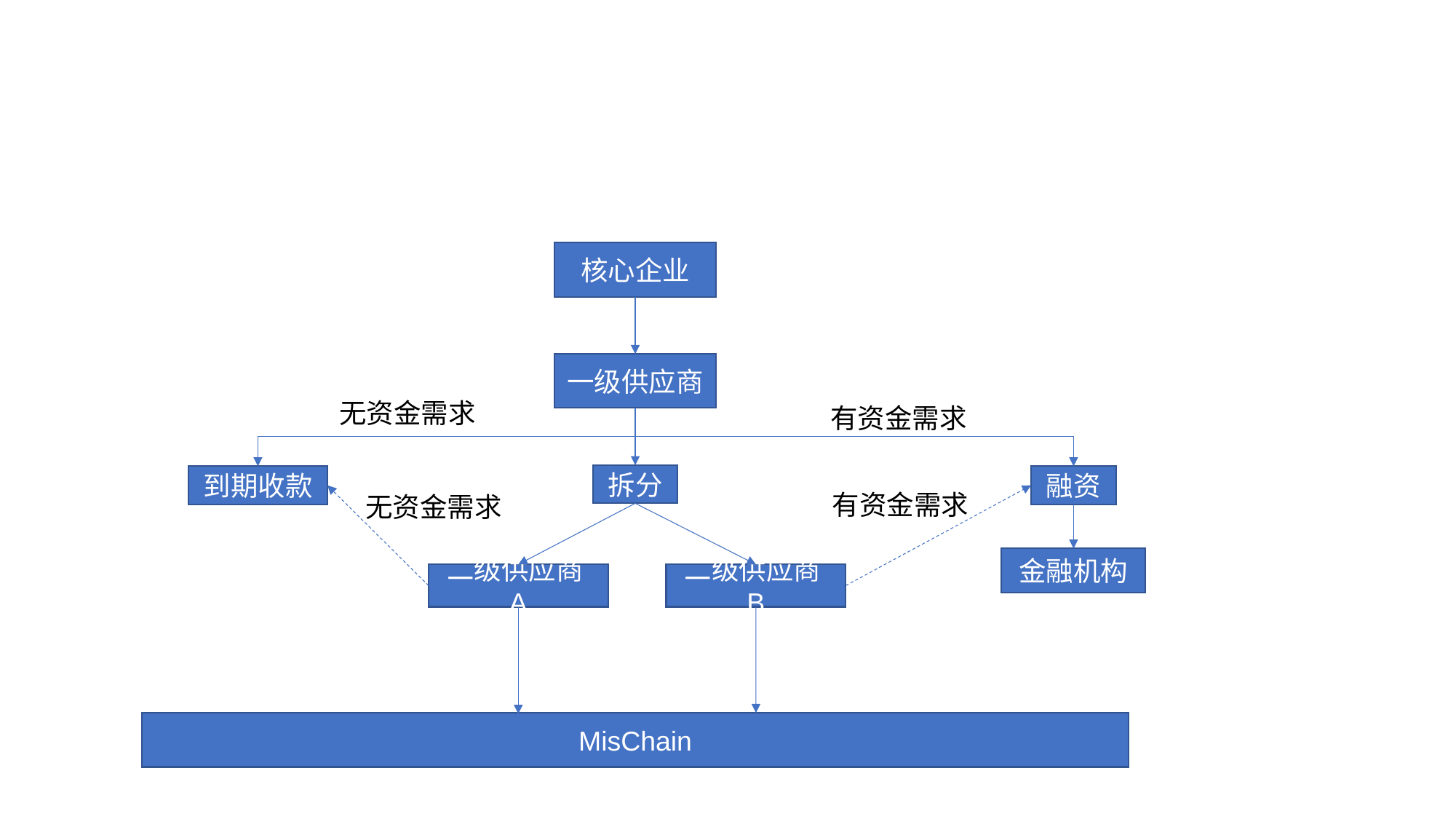

#
核心企业
一级供应商
无资金需求
有资金需求
拆分
到期收款
融资
有资金需求
无资金需求
金融机构
二级供应商A
二级供应商B
MisChain